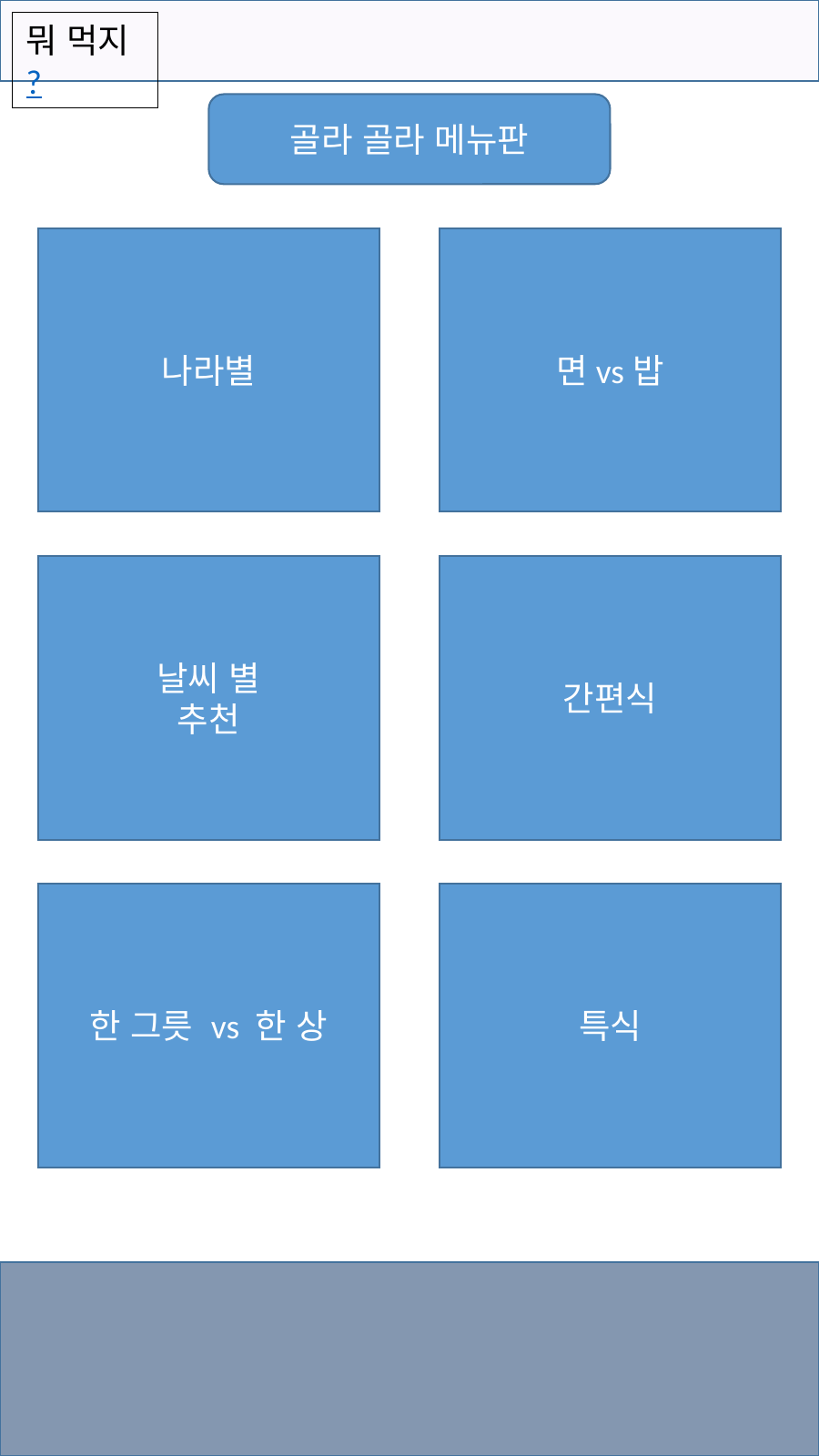

뭐 먹지?
골라 골라 메뉴판
나라별
면vs밥
날씨 별
추천
간편식
한 그릇 vs 한 상
특식